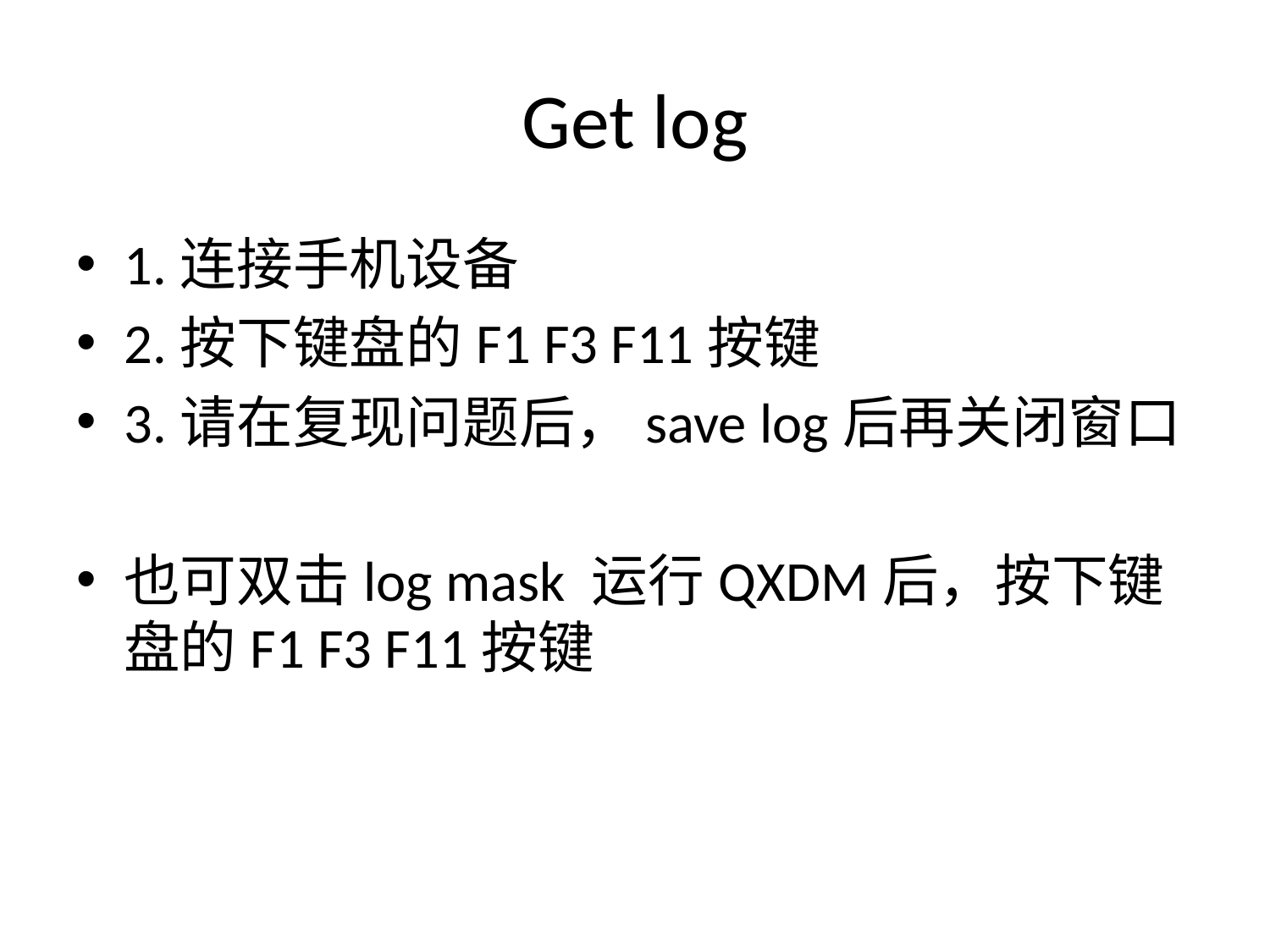

# Get log
1.连接手机设备
2.按下键盘的F1 F3 F11按键
3.请在复现问题后，save log后再关闭窗口

也可双击log mask 运行QXDM后，按下键盘的F1 F3 F11按键